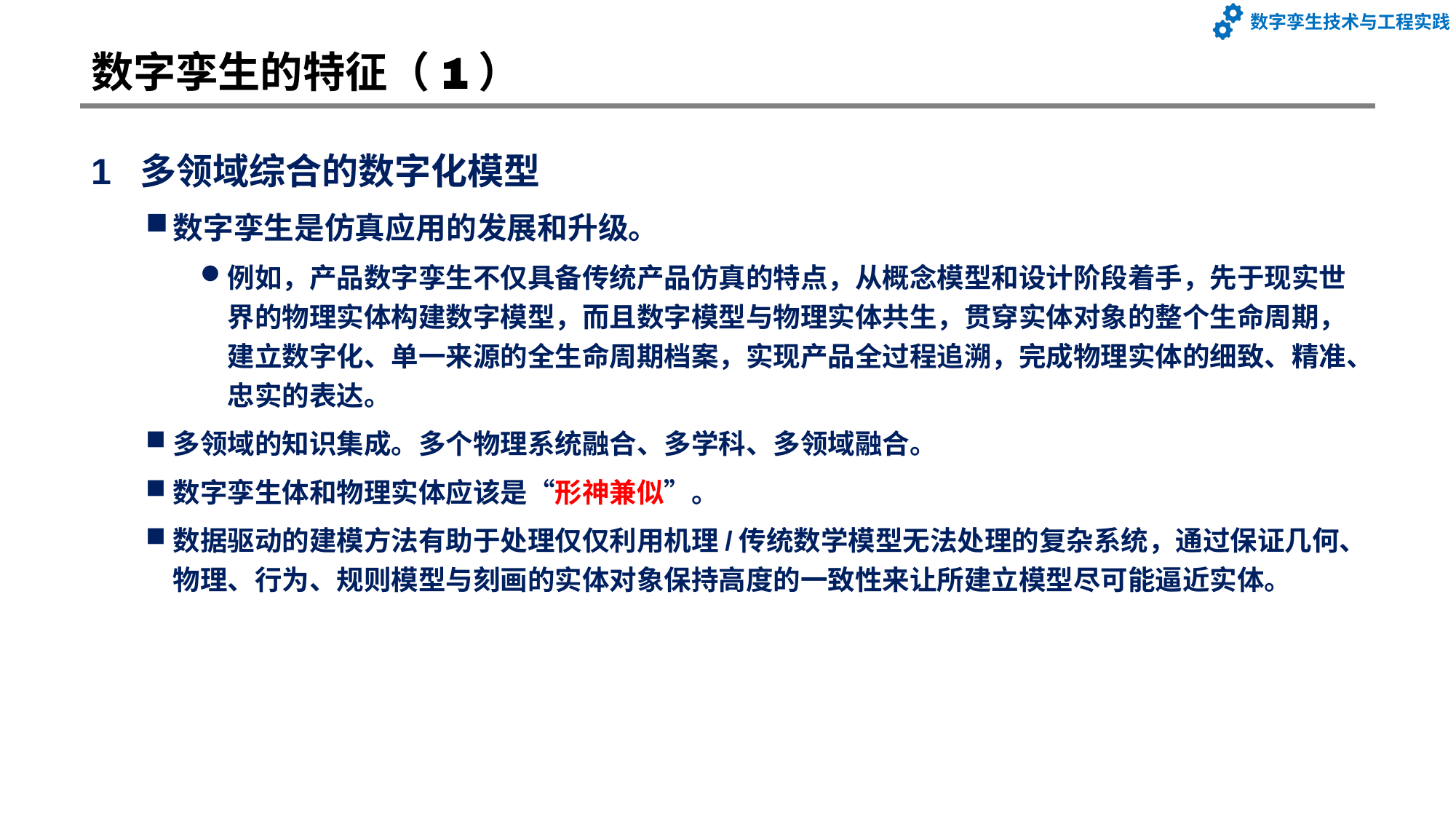

# 数字孪生的特征（1）
1  多领域综合的数字化模型
数字孪生是仿真应用的发展和升级。
例如，产品数字孪生不仅具备传统产品仿真的特点，从概念模型和设计阶段着手，先于现实世界的物理实体构建数字模型，而且数字模型与物理实体共生，贯穿实体对象的整个生命周期，建立数字化、单一来源的全生命周期档案，实现产品全过程追溯，完成物理实体的细致、精准、忠实的表达。
多领域的知识集成。多个物理系统融合、多学科、多领域融合。
数字孪生体和物理实体应该是“形神兼似”。
数据驱动的建模方法有助于处理仅仅利用机理/传统数学模型无法处理的复杂系统，通过保证几何、物理、行为、规则模型与刻画的实体对象保持高度的一致性来让所建立模型尽可能逼近实体。